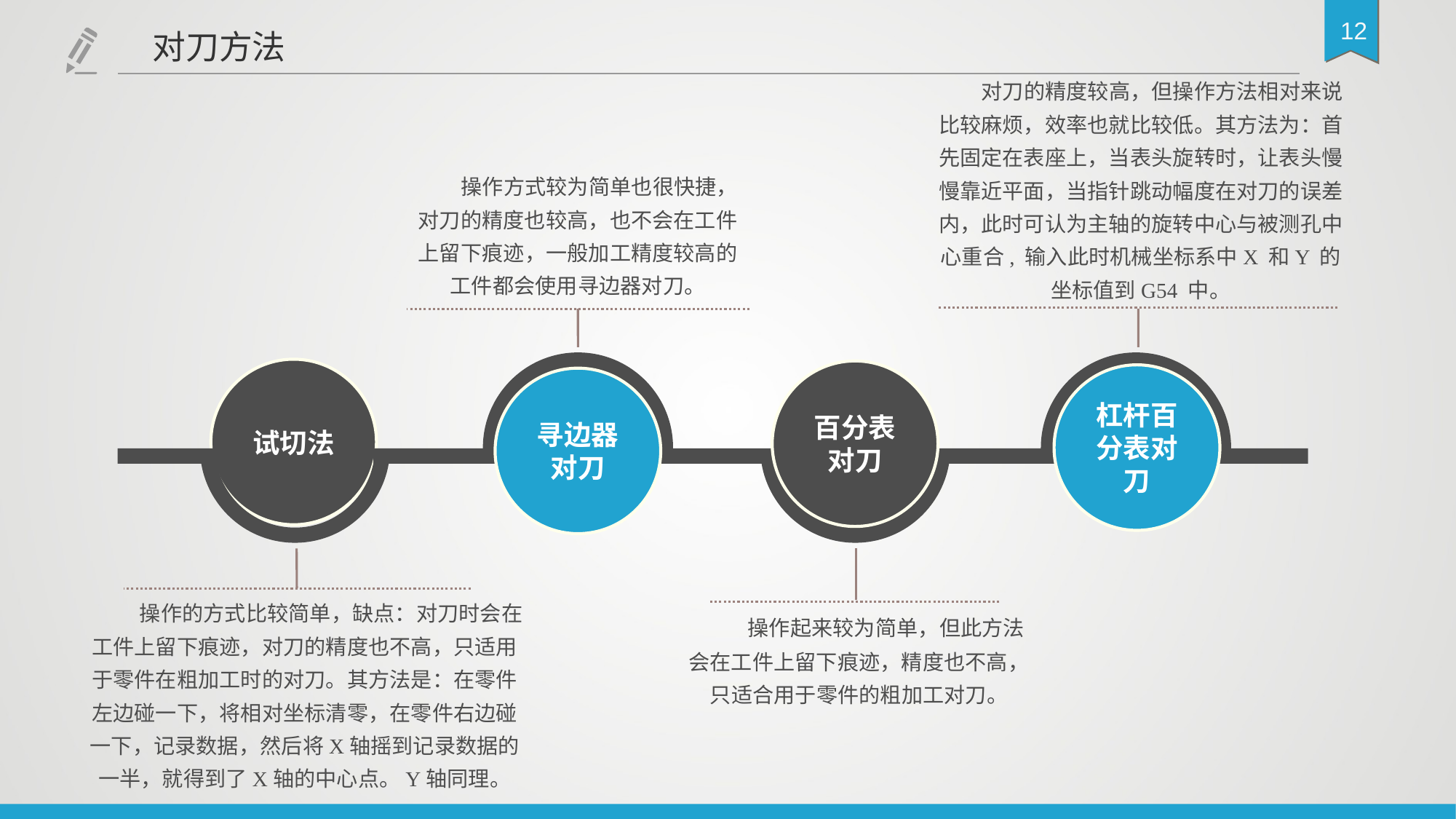

对刀方法

对刀的精度较高，但操作方法相对来说比较麻烦，效率也就比较低。其方法为：首先固定在表座上，当表头旋转时，让表头慢慢靠近平面，当指针跳动幅度在对刀的误差内，此时可认为主轴的旋转中心与被测孔中心重合, 输入此时机械坐标系中X 和Y 的坐标值到G54 中。

操作方式较为简单也很快捷，对刀的精度也较高，也不会在工件上留下痕迹，一般加工精度较高的工件都会使用寻边器对刀。

试切法
百分表对刀
杠杆百分表对刀
寻边器对刀

 操作起来较为简单，但此方法会在工件上留下痕迹，精度也不高，只适合用于零件的粗加工对刀。

 操作的方式比较简单，缺点：对刀时会在工件上留下痕迹，对刀的精度也不高，只适用于零件在粗加工时的对刀。其方法是：在零件左边碰一下，将相对坐标清零，在零件右边碰一下，记录数据，然后将X轴摇到记录数据的一半，就得到了X轴的中心点。Y轴同理。